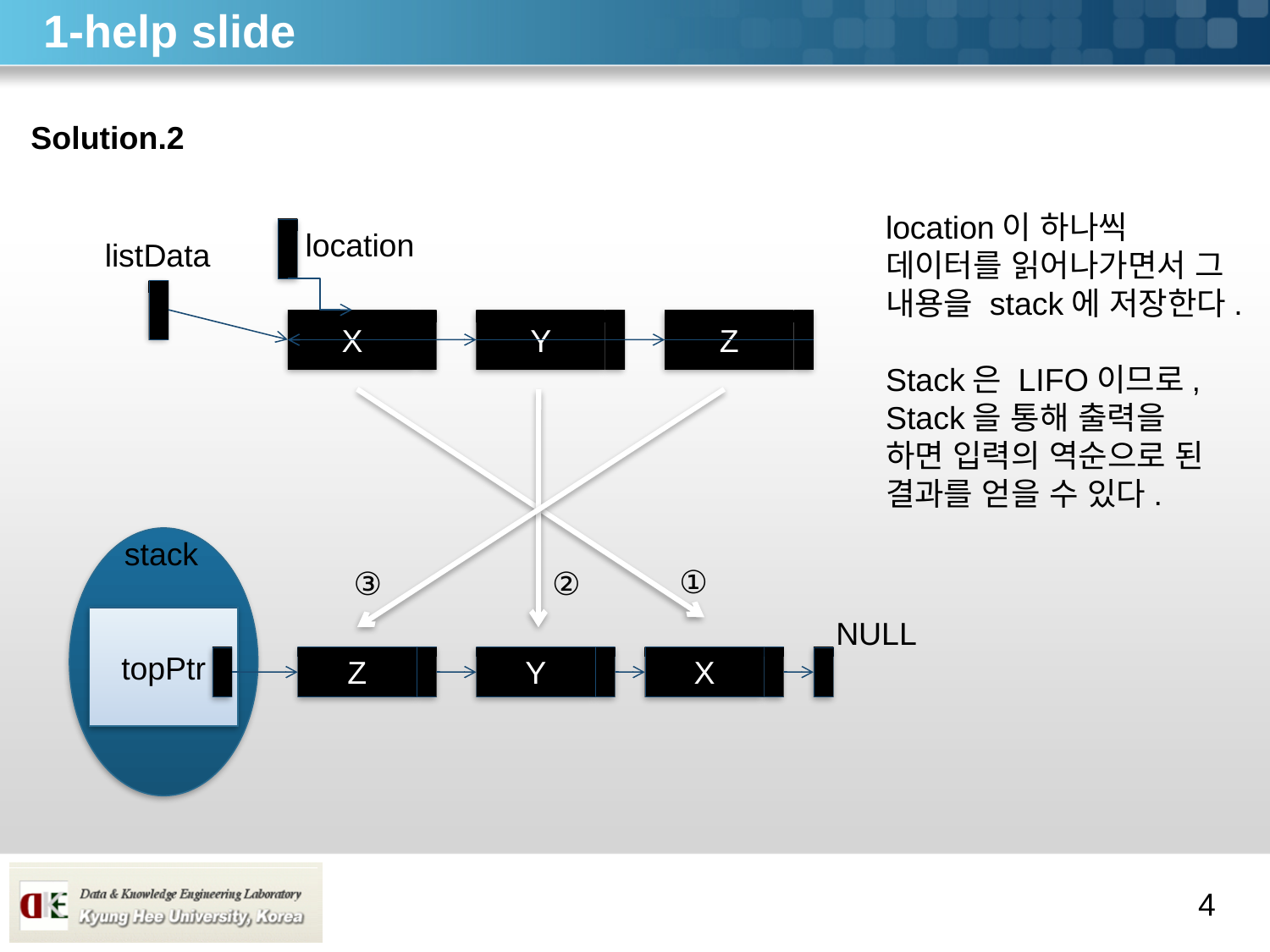

# 1-help slide
Solution.2
location이 하나씩 데이터를 읽어나가면서 그 내용을 stack에 저장한다.

Stack은 LIFO이므로, Stack을 통해 출력을 하면 입력의 역순으로 된 결과를 얻을 수 있다.
location

listData

X

Y

Z

stack
①
③
②
topPtr
NULL
Z

Y

X